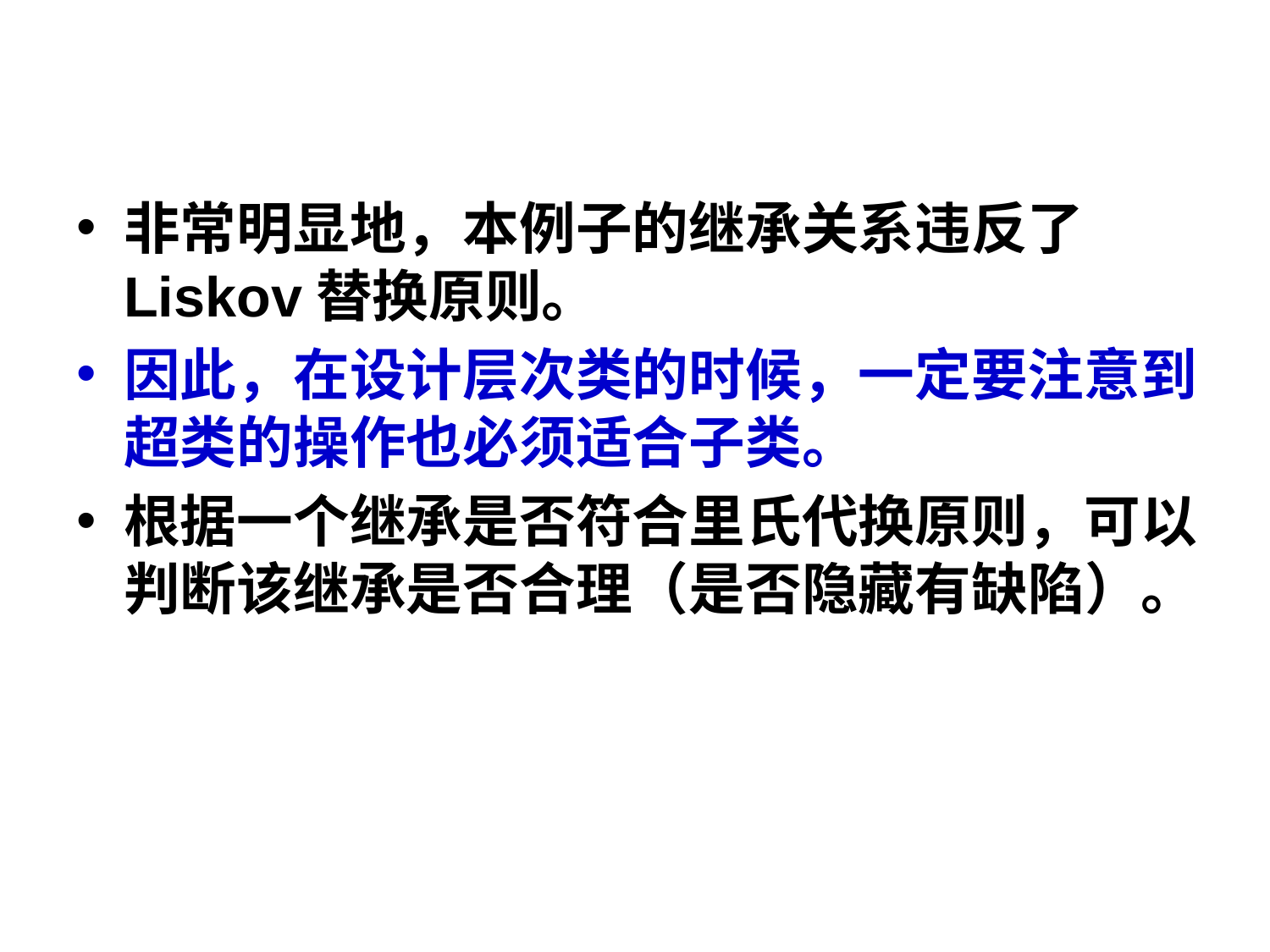

非常明显地，本例子的继承关系违反了Liskov替换原则。
因此，在设计层次类的时候，一定要注意到超类的操作也必须适合子类。
根据一个继承是否符合里氏代换原则，可以判断该继承是否合理（是否隐藏有缺陷）。